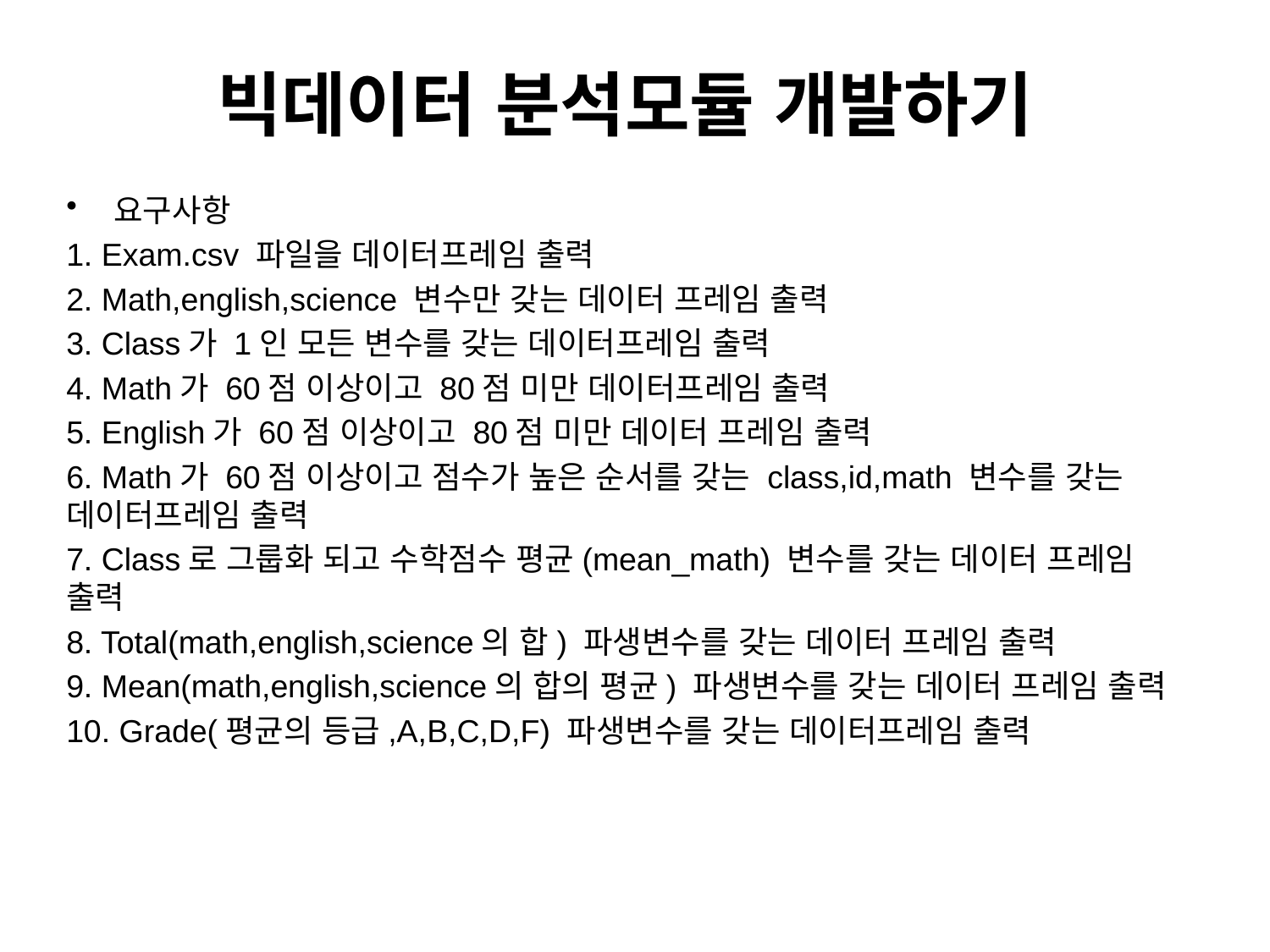

# 빅데이터 분석모듈 개발하기
요구사항
1. Exam.csv 파일을 데이터프레임 출력
2. Math,english,science 변수만 갖는 데이터 프레임 출력
3. Class가 1인 모든 변수를 갖는 데이터프레임 출력
4. Math가 60점 이상이고 80점 미만 데이터프레임 출력
5. English가 60점 이상이고 80점 미만 데이터 프레임 출력
6. Math가 60점 이상이고 점수가 높은 순서를 갖는 class,id,math 변수를 갖는 데이터프레임 출력
7. Class로 그룹화 되고 수학점수 평균(mean_math) 변수를 갖는 데이터 프레임 출력
8. Total(math,english,science의 합) 파생변수를 갖는 데이터 프레임 출력
9. Mean(math,english,science의 합의 평균) 파생변수를 갖는 데이터 프레임 출력
10. Grade(평균의 등급,A,B,C,D,F) 파생변수를 갖는 데이터프레임 출력